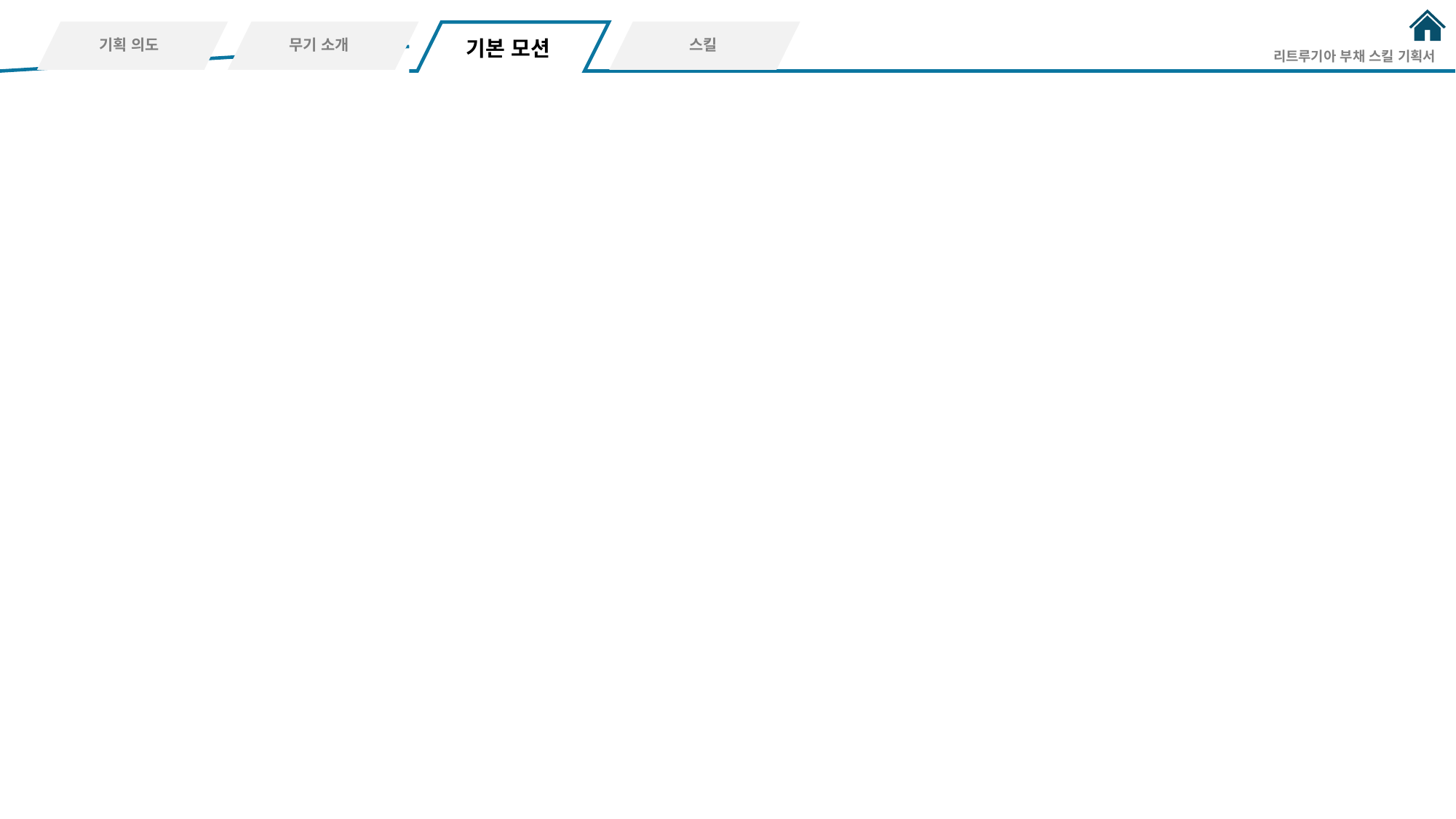

기획 의도

무기 소개

스킬

기본 모션
리트루기아 부채 스킬 기획서